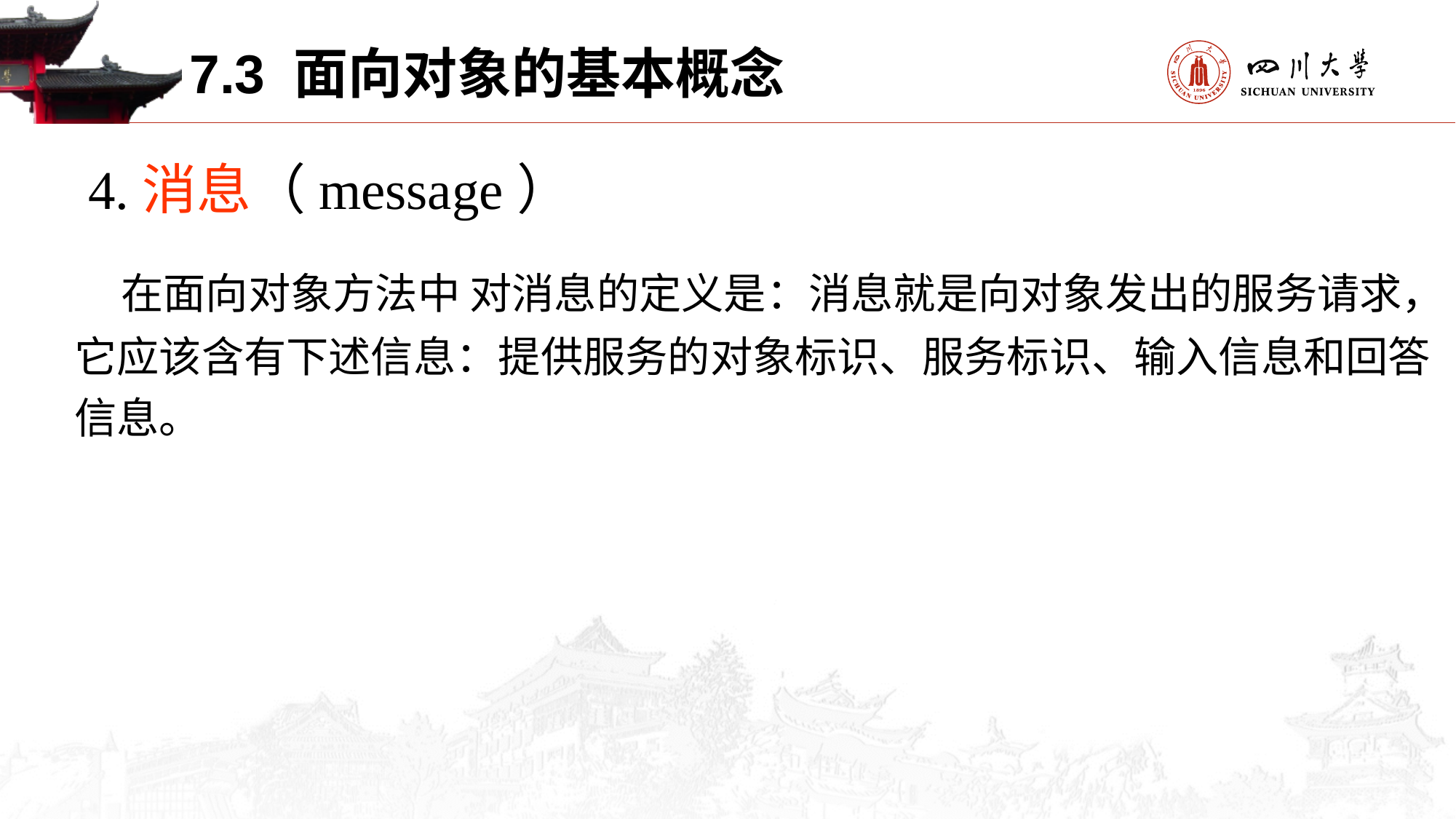

7.3 面向对象的基本概念

   4.消息（message）
     在面向对象方法中 对消息的定义是：消息就是向对象发出的服务请求，它应该含有下述信息：提供服务的对象标识、服务标识、输入信息和回答信息。